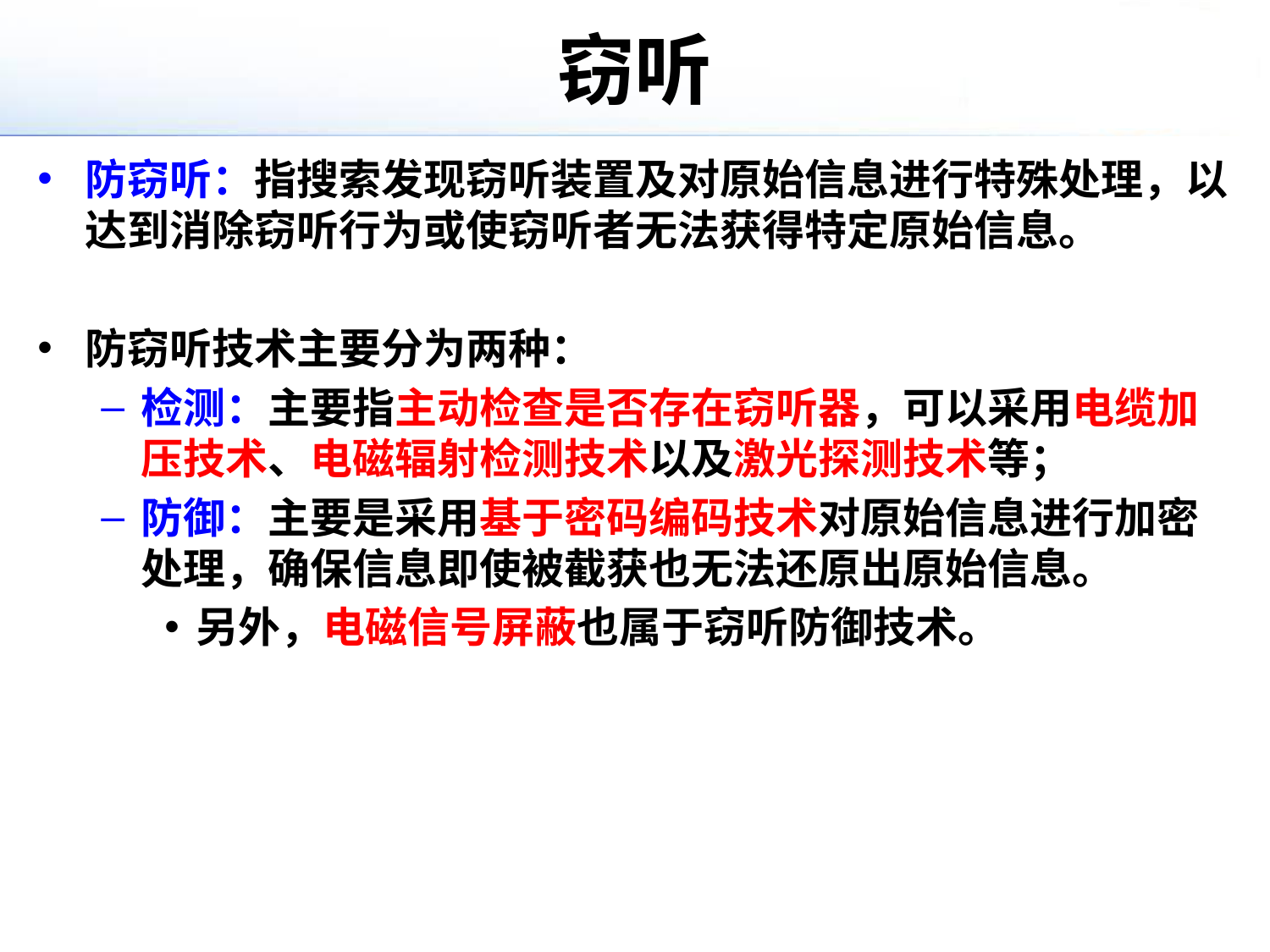

# 窃听
防窃听：指搜索发现窃听装置及对原始信息进行特殊处理，以达到消除窃听行为或使窃听者无法获得特定原始信息。

防窃听技术主要分为两种：
检测：主要指主动检查是否存在窃听器，可以采用电缆加压技术、电磁辐射检测技术以及激光探测技术等；
防御：主要是采用基于密码编码技术对原始信息进行加密处理，确保信息即使被截获也无法还原出原始信息。
另外，电磁信号屏蔽也属于窃听防御技术。